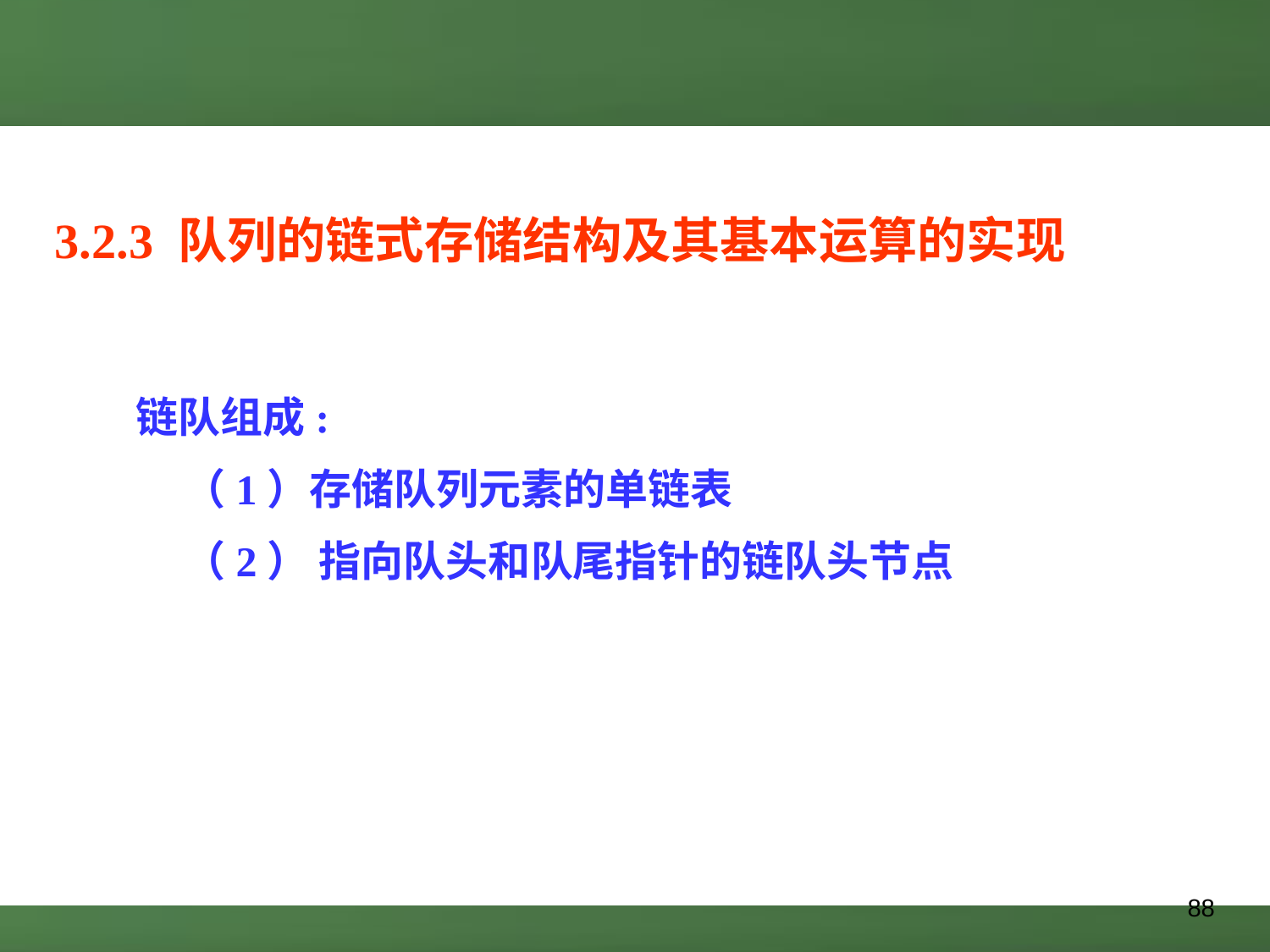

3.2.3 队列的链式存储结构及其基本运算的实现
   链队组成:
        （1）存储队列元素的单链表
        （2） 指向队头和队尾指针的链队头节点
88